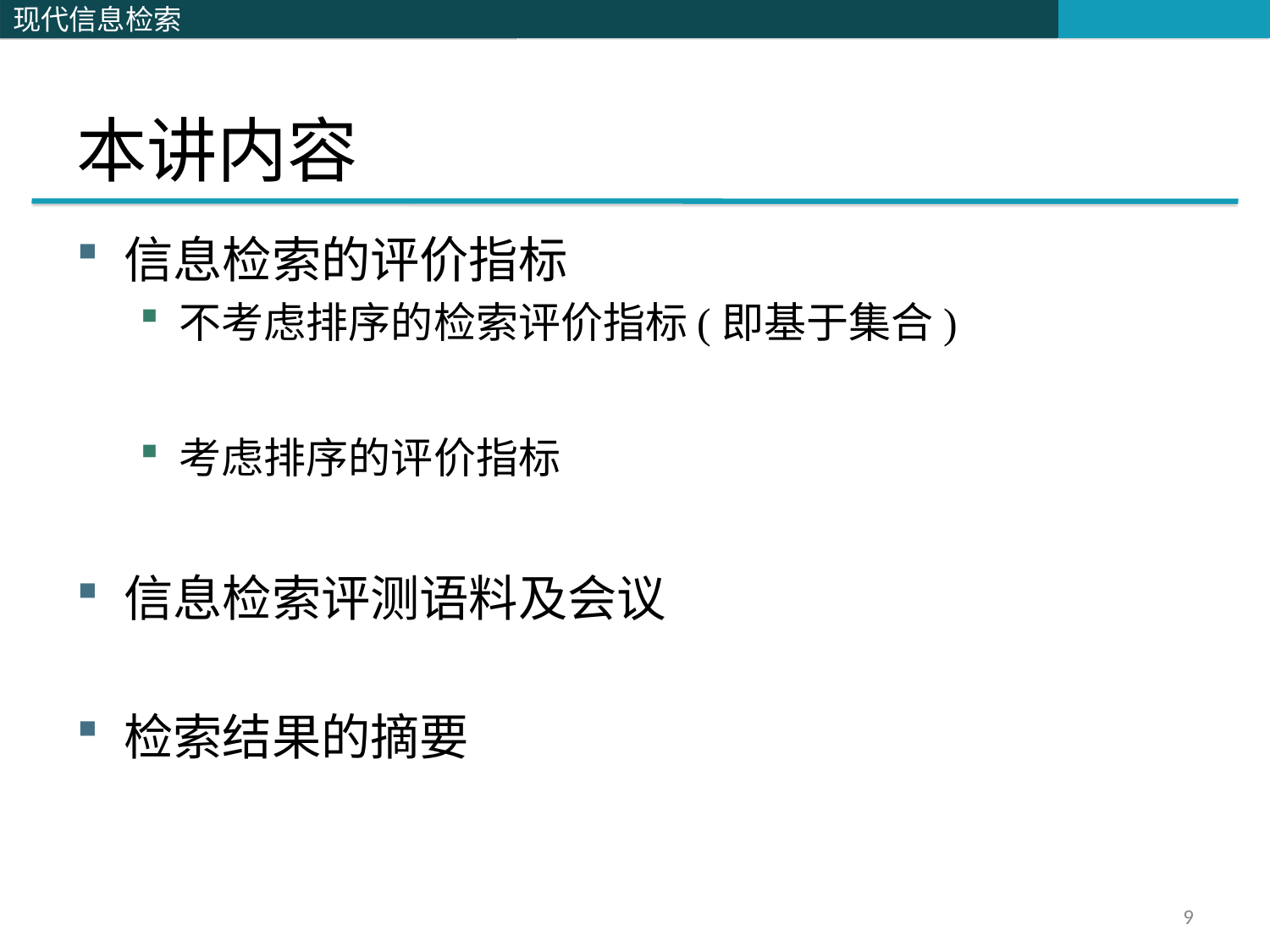

# 本讲内容
信息检索的评价指标
不考虑排序的检索评价指标(即基于集合)

考虑排序的评价指标

信息检索评测语料及会议

检索结果的摘要
9